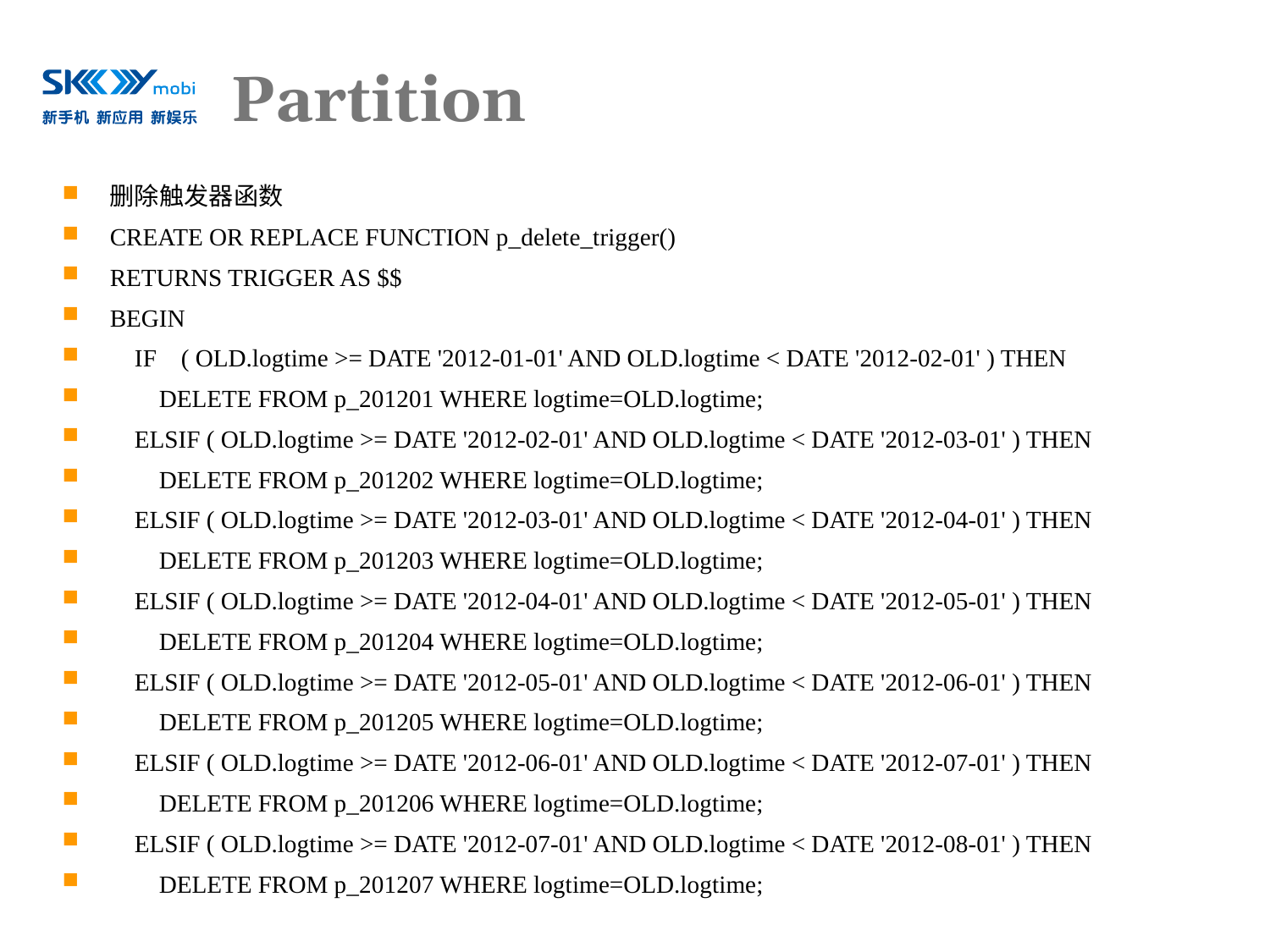

# Partition
删除触发器函数
CREATE OR REPLACE FUNCTION p_delete_trigger()
RETURNS TRIGGER AS $$
BEGIN
    IF    ( OLD.logtime >= DATE '2012-01-01' AND OLD.logtime < DATE '2012-02-01' ) THEN
        DELETE FROM p_201201 WHERE logtime=OLD.logtime;
    ELSIF ( OLD.logtime >= DATE '2012-02-01' AND OLD.logtime < DATE '2012-03-01' ) THEN
        DELETE FROM p_201202 WHERE logtime=OLD.logtime;
    ELSIF ( OLD.logtime >= DATE '2012-03-01' AND OLD.logtime < DATE '2012-04-01' ) THEN
        DELETE FROM p_201203 WHERE logtime=OLD.logtime;
    ELSIF ( OLD.logtime >= DATE '2012-04-01' AND OLD.logtime < DATE '2012-05-01' ) THEN
        DELETE FROM p_201204 WHERE logtime=OLD.logtime;
    ELSIF ( OLD.logtime >= DATE '2012-05-01' AND OLD.logtime < DATE '2012-06-01' ) THEN
        DELETE FROM p_201205 WHERE logtime=OLD.logtime;
    ELSIF ( OLD.logtime >= DATE '2012-06-01' AND OLD.logtime < DATE '2012-07-01' ) THEN
        DELETE FROM p_201206 WHERE logtime=OLD.logtime;
    ELSIF ( OLD.logtime >= DATE '2012-07-01' AND OLD.logtime < DATE '2012-08-01' ) THEN
        DELETE FROM p_201207 WHERE logtime=OLD.logtime;